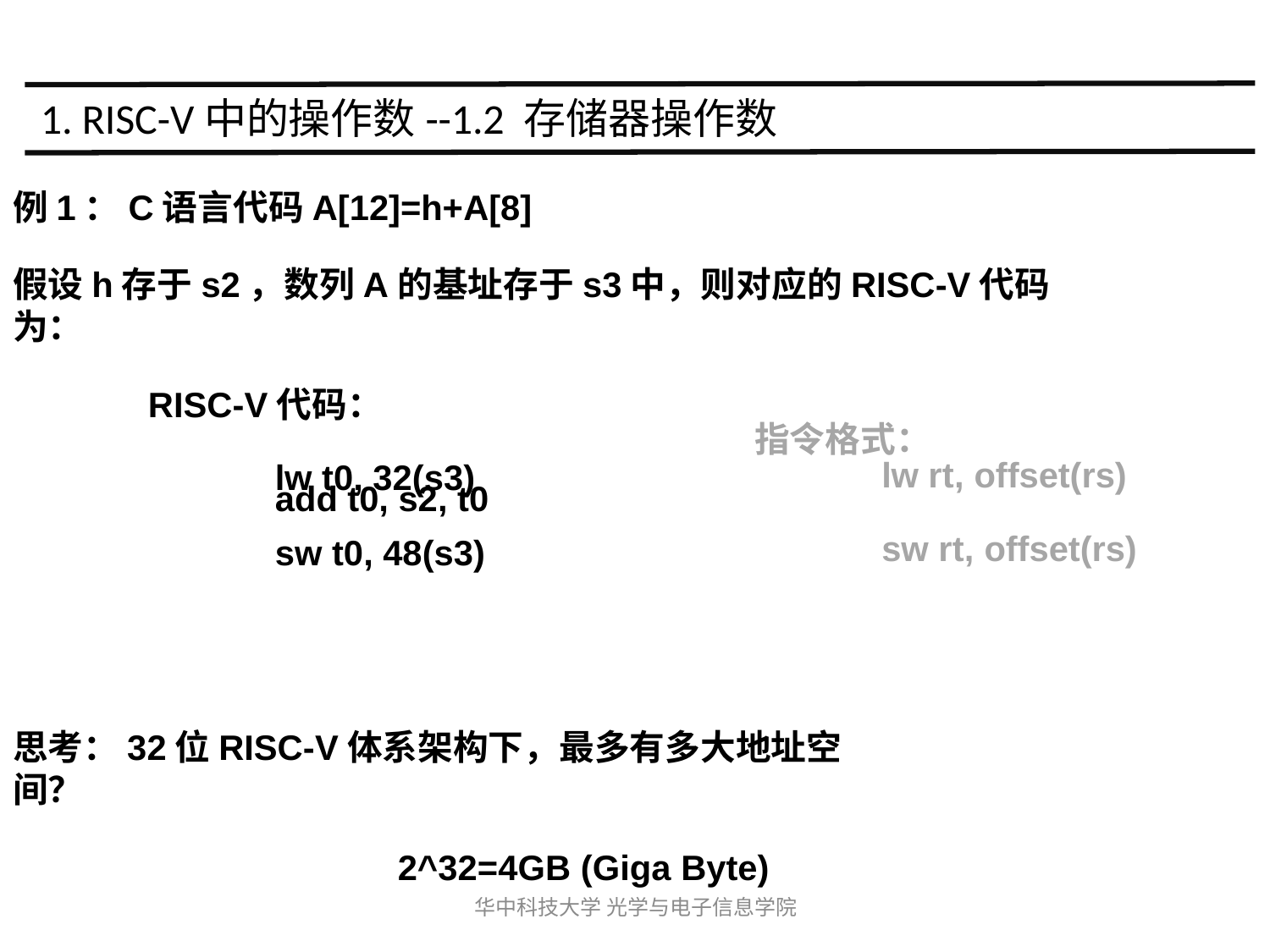

华中科技大学光学与电子信息学院
# 1. RISC-V中的操作数--1.2 存储器操作数
例1：C语言代码A[12]=h+A[8]
假设h存于s2，数列A的基址存于s3中，则对应的RISC-V代码为：
RISC-V代码：
指令格式：
lw t0, 32(s3)
lw rt, offset(rs)
sw rt, offset(rs)
add t0, s2, t0
sw t0, 48(s3)
思考：32位RISC-V体系架构下，最多有多大地址空间？
2^32=4GB (Giga Byte)